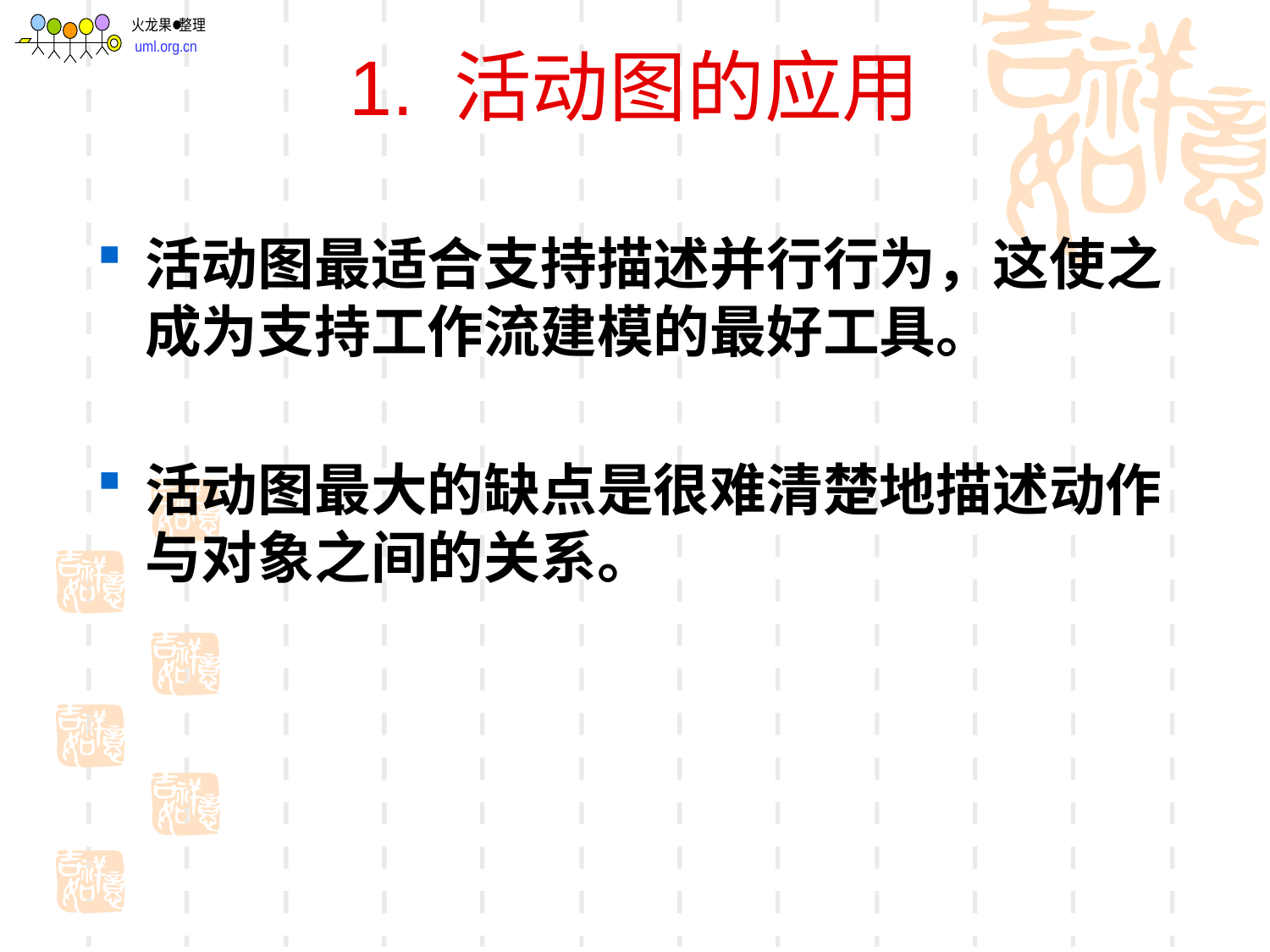

# 1. 活动图的应用
活动图最适合支持描述并行行为，这使之成为支持工作流建模的最好工具。

活动图最大的缺点是很难清楚地描述动作与对象之间的关系。